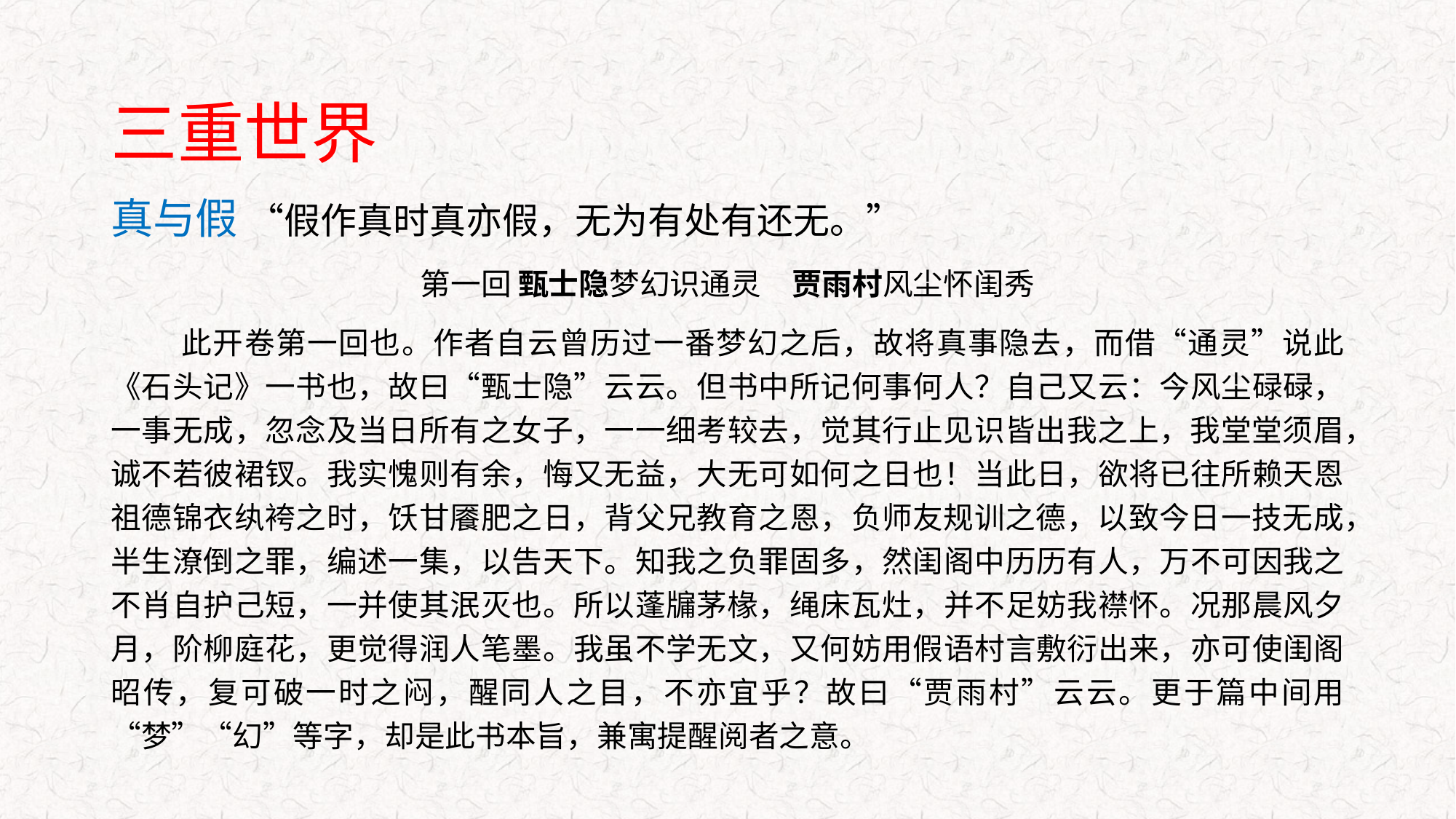

# 三重世界
真与假 “假作真时真亦假，无为有处有还无。”
第一回 甄士隐梦幻识通灵　贾雨村风尘怀闺秀
        此开卷第一回也。作者自云曾历过一番梦幻之后，故将真事隐去，而借“通灵”说此《石头记》一书也，故曰“甄士隐”云云。但书中所记何事何人？自己又云：今风尘碌碌，一事无成，忽念及当日所有之女子，一一细考较去，觉其行止见识皆出我之上，我堂堂须眉，诚不若彼裙钗。我实愧则有余，悔又无益，大无可如何之日也！当此日，欲将已往所赖天恩祖德锦衣纨袴之时，饫甘餍肥之日，背父兄教育之恩，负师友规训之德，以致今日一技无成，半生潦倒之罪，编述一集，以告天下。知我之负罪固多，然闺阁中历历有人，万不可因我之不肖自护己短，一并使其泯灭也。所以蓬牖茅椽，绳床瓦灶，并不足妨我襟怀。况那晨风夕月，阶柳庭花，更觉得润人笔墨。我虽不学无文，又何妨用假语村言敷衍出来，亦可使闺阁昭传，复可破一时之闷，醒同人之目，不亦宜乎？故曰“贾雨村”云云。更于篇中间用“梦”“幻”等字，却是此书本旨，兼寓提醒阅者之意。